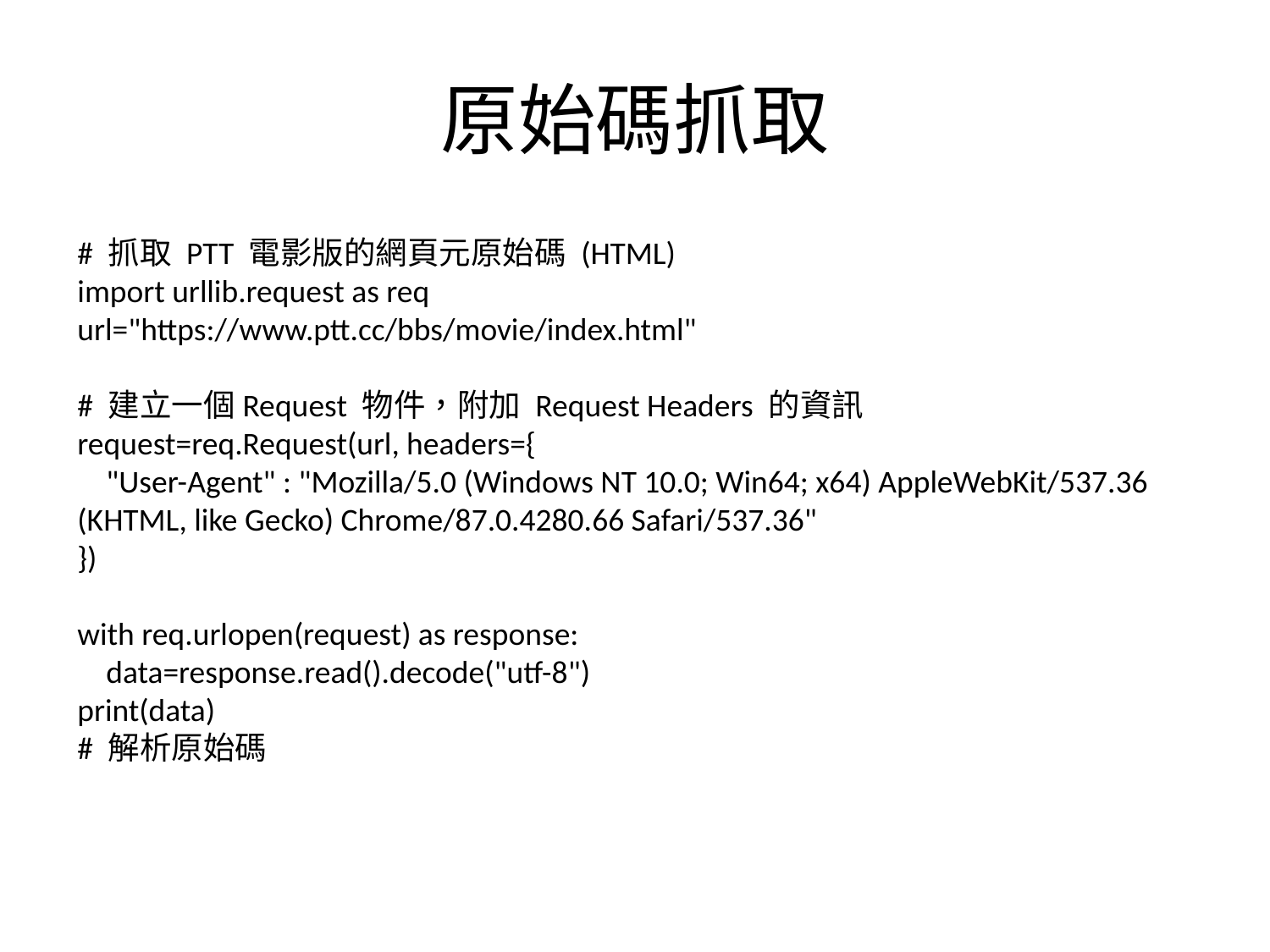

# 原始碼抓取
# 抓取 PTT 電影版的網頁元原始碼 (HTML)
import urllib.request as req
url="https://www.ptt.cc/bbs/movie/index.html"

# 建立一個Request 物件，附加 Request Headers 的資訊
request=req.Request(url, headers={
    "User-Agent" : "Mozilla/5.0 (Windows NT 10.0; Win64; x64) AppleWebKit/537.36 (KHTML, like Gecko) Chrome/87.0.4280.66 Safari/537.36"
})

with req.urlopen(request) as response:
    data=response.read().decode("utf-8")
print(data)
# 解析原始碼